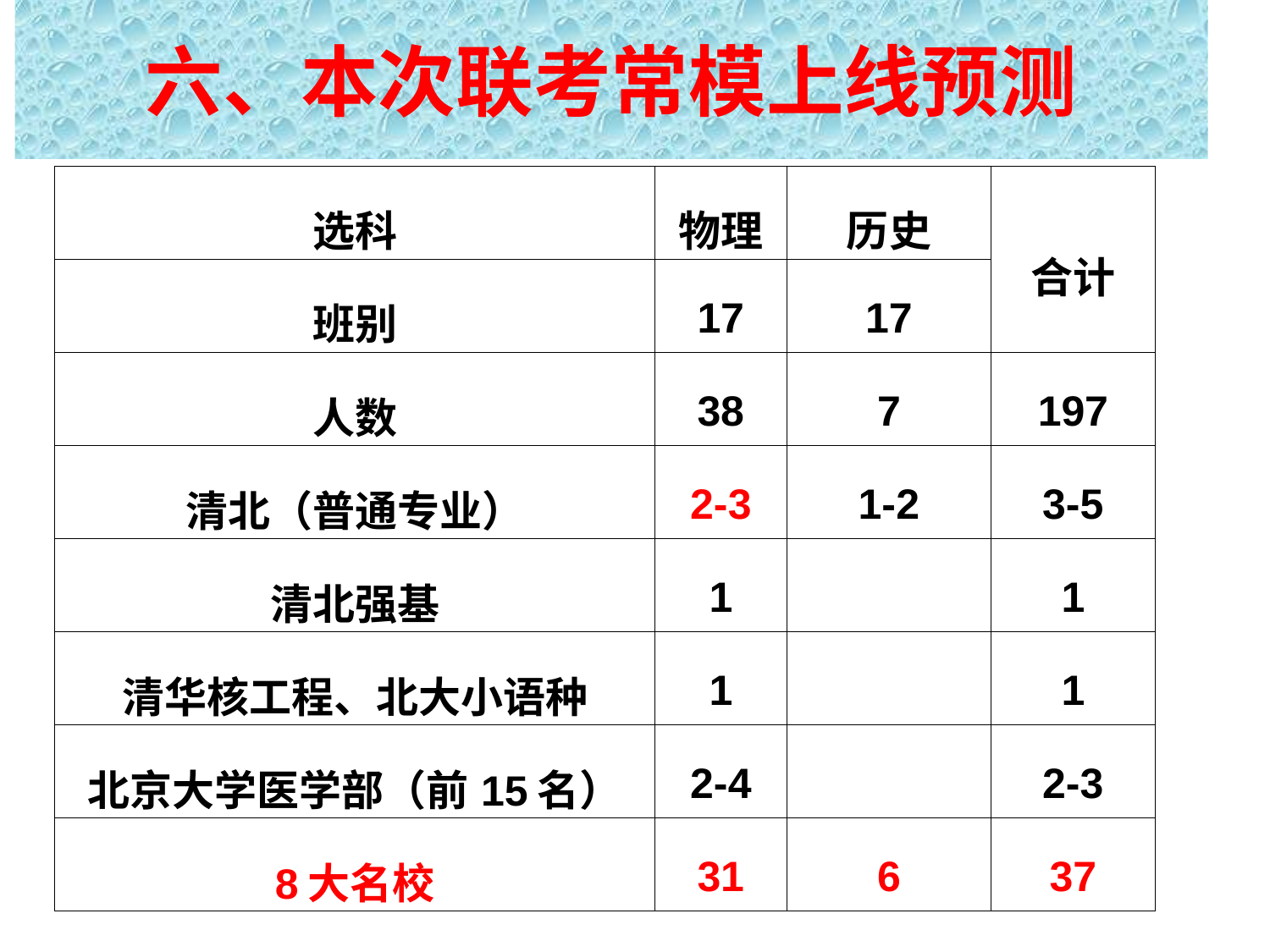

# 六、本次联考常模上线预测
| 选科 | 物理 | 历史 | 合计 |
| --- | --- | --- | --- |
| 班别 | 17 | 17 |  |
| 人数 | 38 | 7 | 197 |
| 清北（普通专业） | 2-3 | 1-2 | 3-5 |
| 清北强基 | 1 |  | 1 |
| 清华核工程、北大小语种 | 1 |  | 1 |
| 北京大学医学部（前15名） | 2-4 |  | 2-3 |
| 8大名校 | 31 | 6 | 37 |